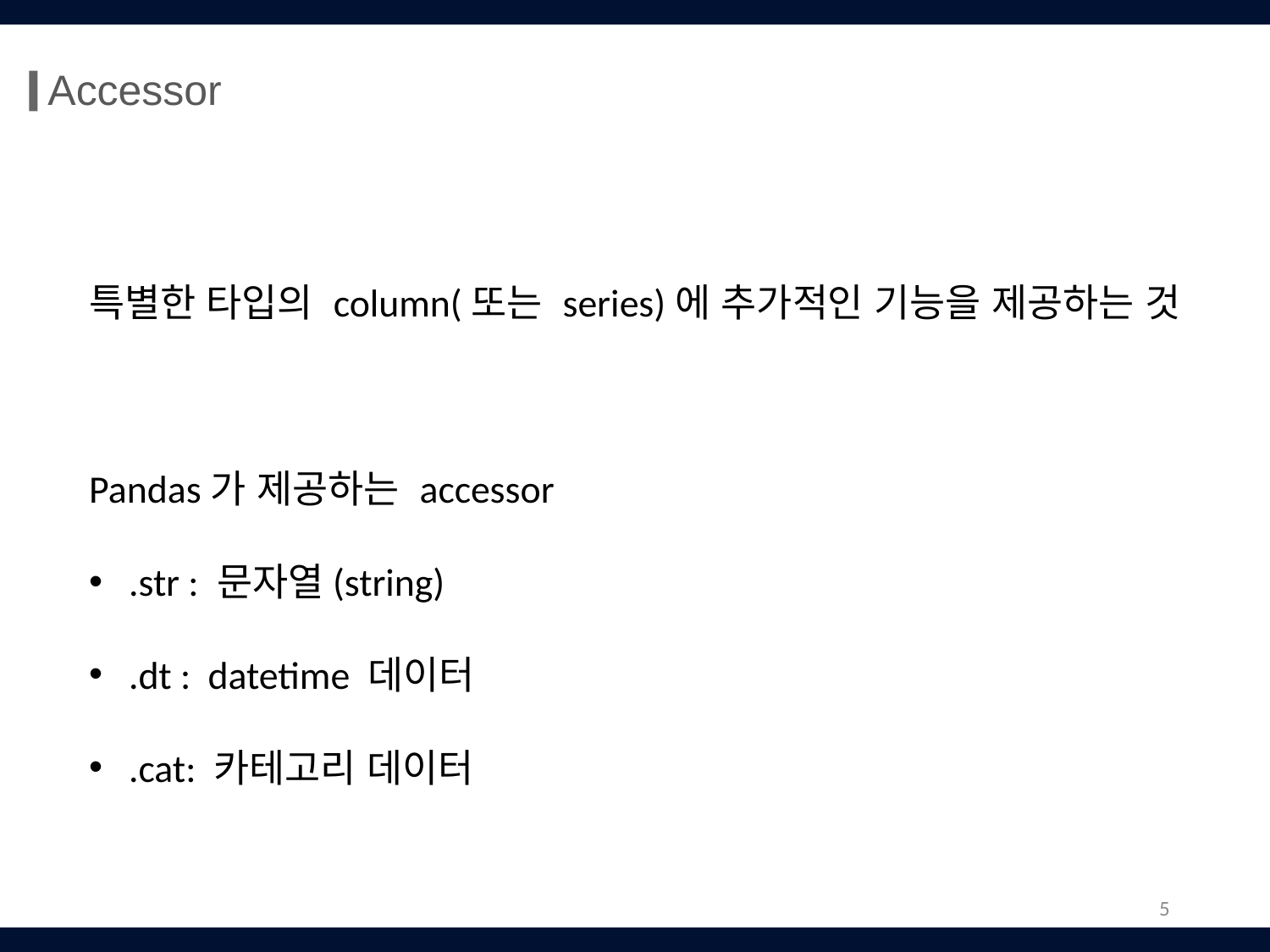

Accessor
특별한 타입의 column(또는 series)에 추가적인 기능을 제공하는 것

Pandas가 제공하는 accessor
.str : 문자열(string)
.dt :  datetime 데이터
.cat: 카테고리 데이터
5